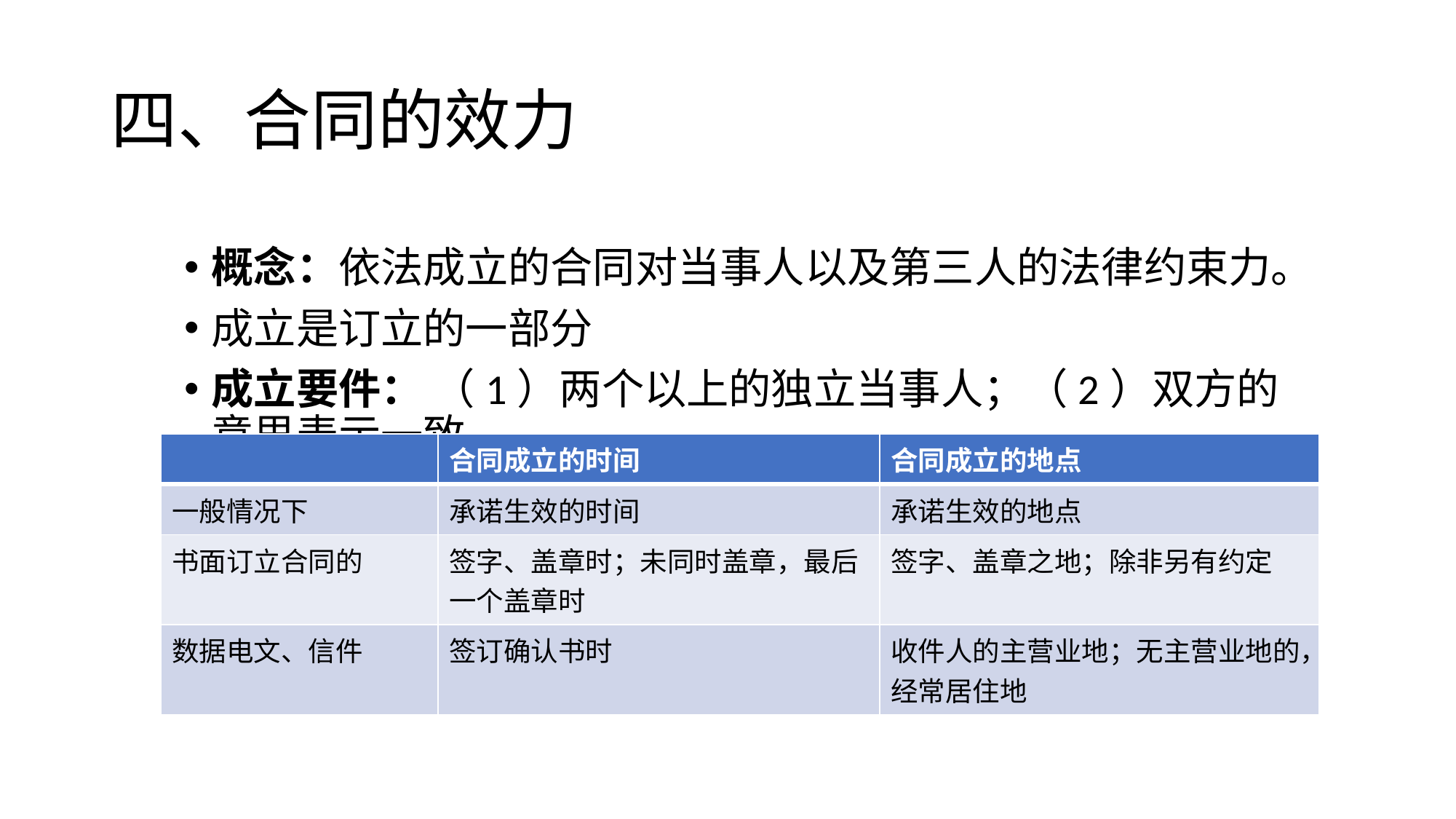

# 四、合同的效力
概念：依法成立的合同对当事人以及第三人的法律约束力。
成立是订立的一部分
成立要件： （1）两个以上的独立当事人；（2）双方的意思表示一致。

|  | 合同成立的时间 | 合同成立的地点 |
| --- | --- | --- |
| 一般情况下 | 承诺生效的时间 | 承诺生效的地点 |
| 书面订立合同的 | 签字、盖章时；未同时盖章，最后一个盖章时 | 签字、盖章之地；除非另有约定 |
| 数据电文、信件 | 签订确认书时 | 收件人的主营业地；无主营业地的，经常居住地 |